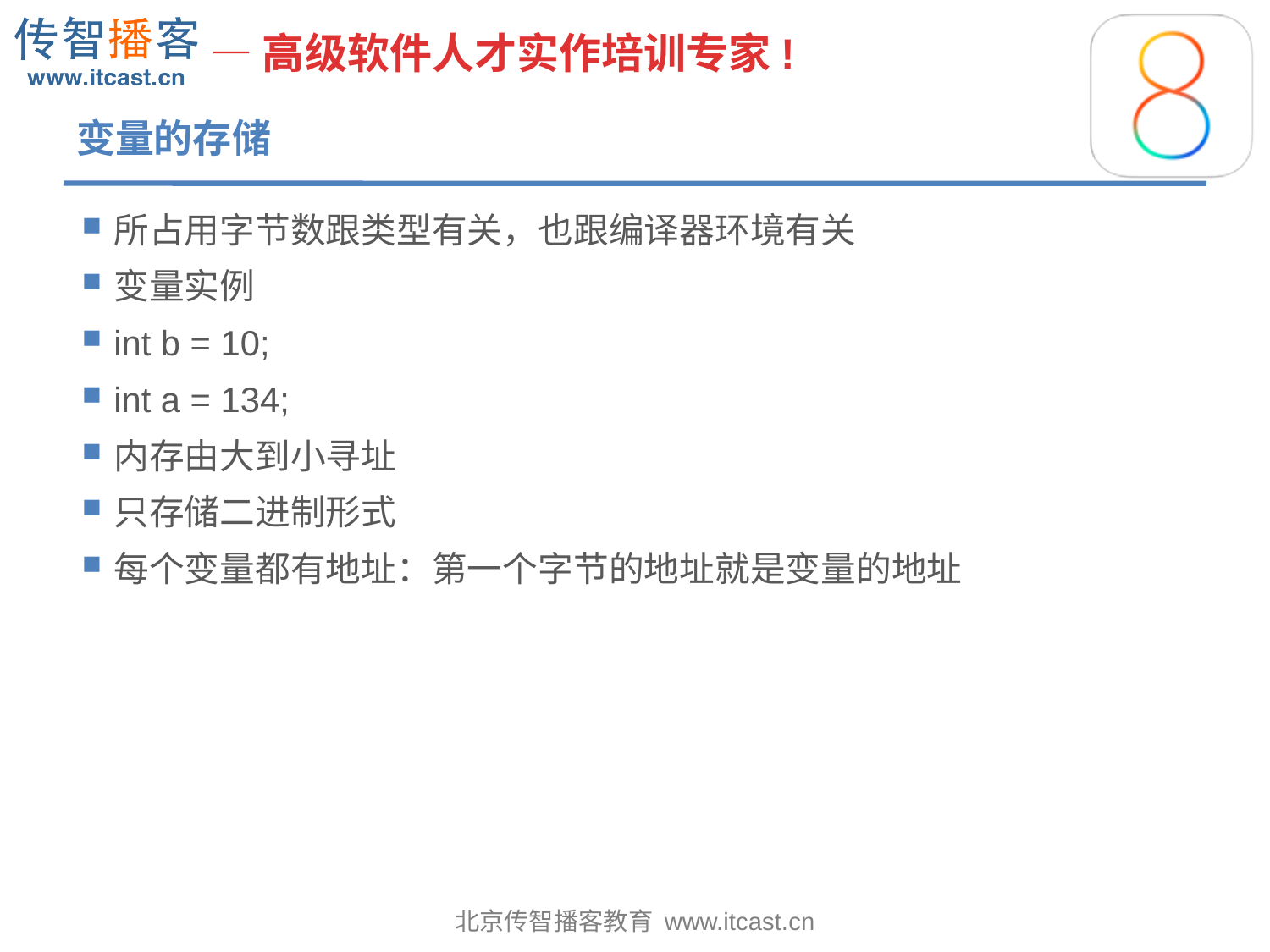

# 变量的存储
所占用字节数跟类型有关，也跟编译器环境有关
变量实例
int b = 10;
int a = 134;
内存由大到小寻址
只存储二进制形式
每个变量都有地址：第一个字节的地址就是变量的地址